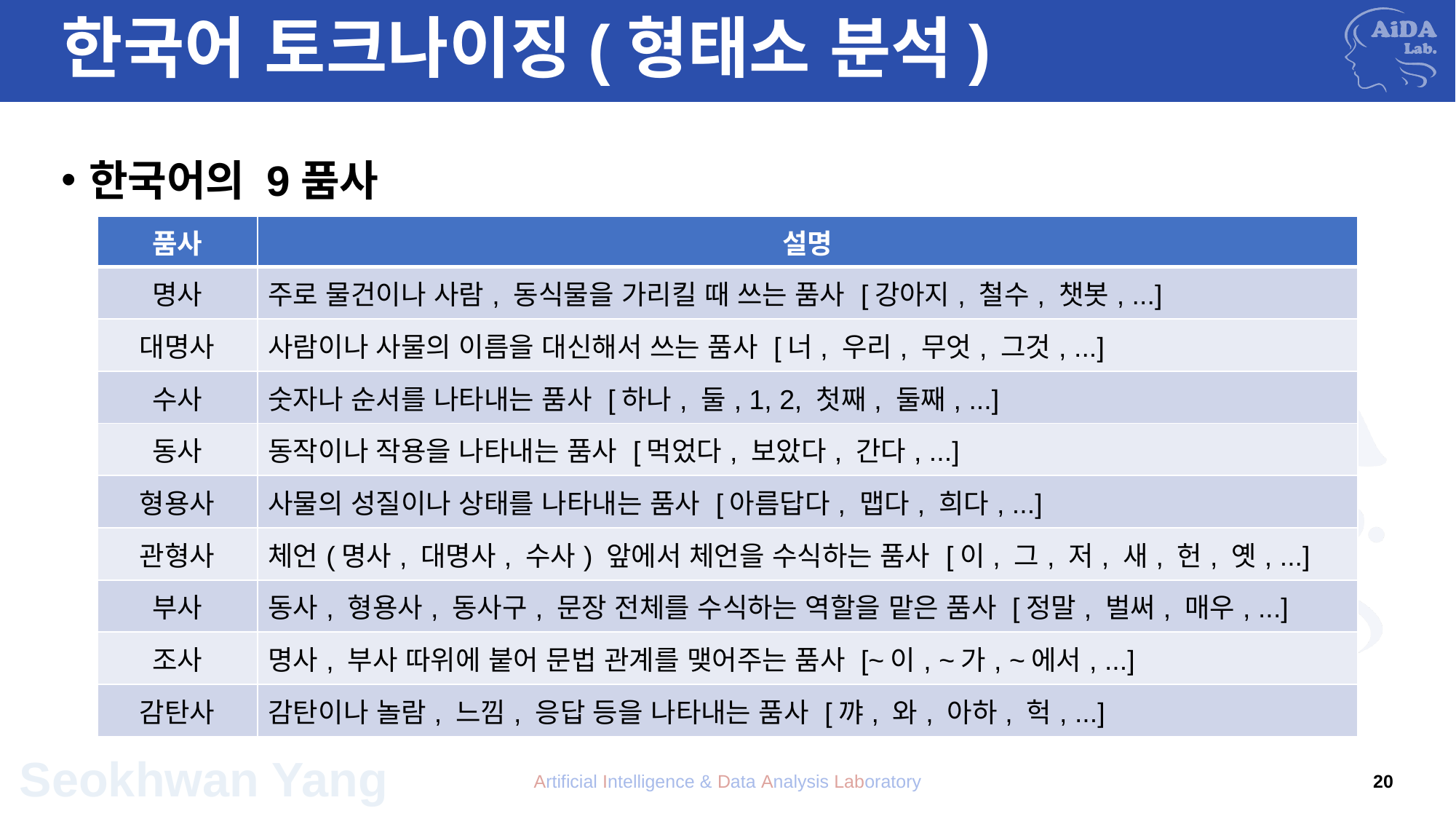

# 한국어 토크나이징(형태소 분석)
한국어의 9품사
| 품사 | 설명 |
| --- | --- |
| 명사 | 주로 물건이나 사람, 동식물을 가리킬 때 쓰는 품사 [강아지, 철수, 챗봇, ...] |
| 대명사 | 사람이나 사물의 이름을 대신해서 쓰는 품사 [너, 우리, 무엇, 그것, ...] |
| 수사 | 숫자나 순서를 나타내는 품사 [하나, 둘, 1, 2, 첫째, 둘째, ...] |
| 동사 | 동작이나 작용을 나타내는 품사 [먹었다, 보았다, 간다, ...] |
| 형용사 | 사물의 성질이나 상태를 나타내는 품사 [아름답다, 맵다, 희다, ...] |
| 관형사 | 체언(명사, 대명사, 수사) 앞에서 체언을 수식하는 품사 [이, 그, 저, 새, 헌, 옛, ...] |
| 부사 | 동사, 형용사, 동사구, 문장 전체를 수식하는 역할을 맡은 품사 [정말, 벌써, 매우, ...] |
| 조사 | 명사, 부사 따위에 붙어 문법 관계를 맺어주는 품사 [~이, ~가, ~에서, ...] |
| 감탄사 | 감탄이나 놀람, 느낌, 응답 등을 나타내는 품사 [꺄, 와, 아하, 헉, ...] |
Artificial Intelligence & Data Analysis Laboratory
20